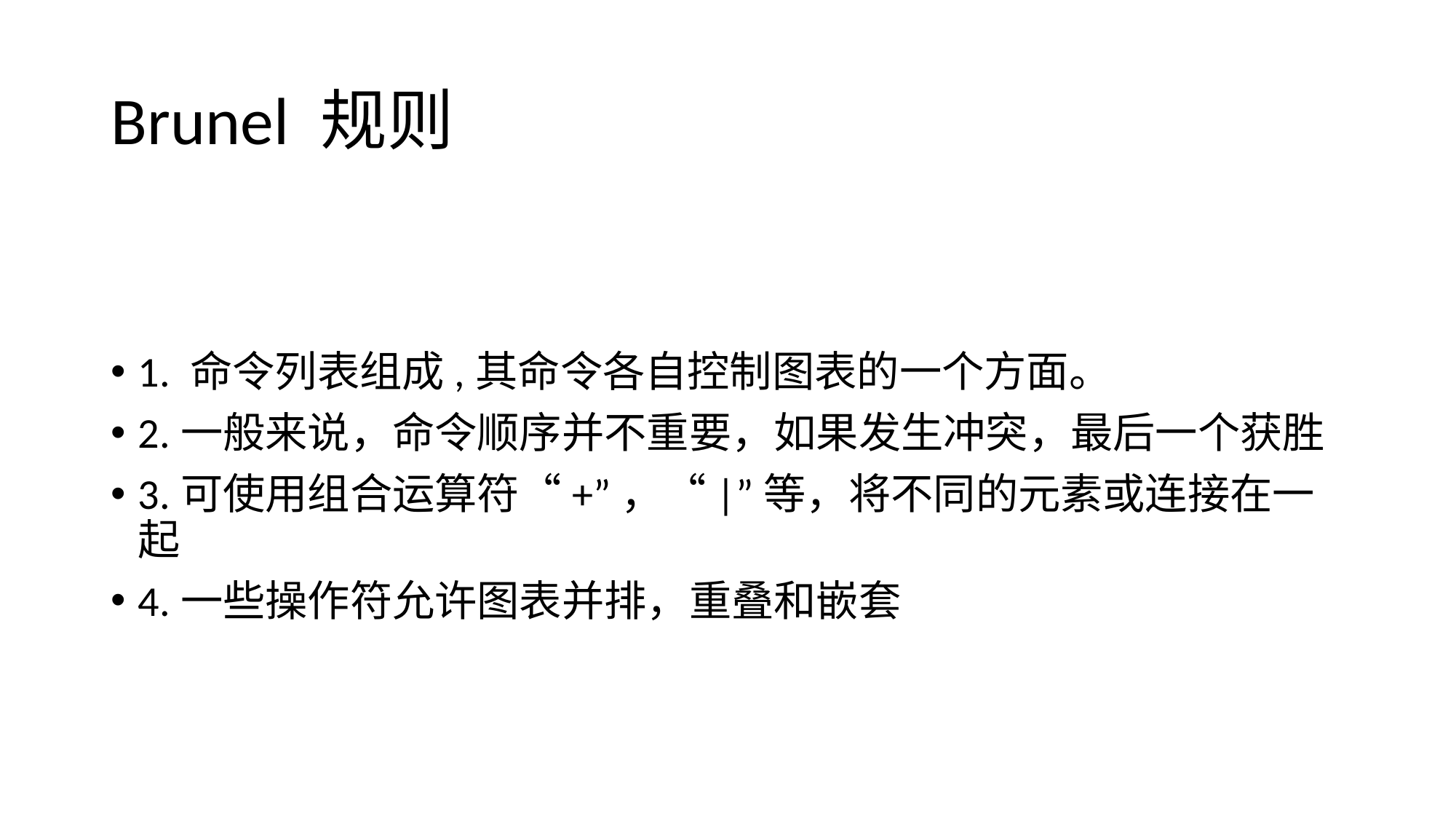

# Brunel 规则

1. 命令列表组成,其命令各自控制图表的一个方面。
2.一般来说，命令顺序并不重要，如果发生冲突，最后一个获胜
3.可使用组合运算符“+”，“|”等，将不同的元素或连接在一起
4.一些操作符允许图表并排，重叠和嵌套